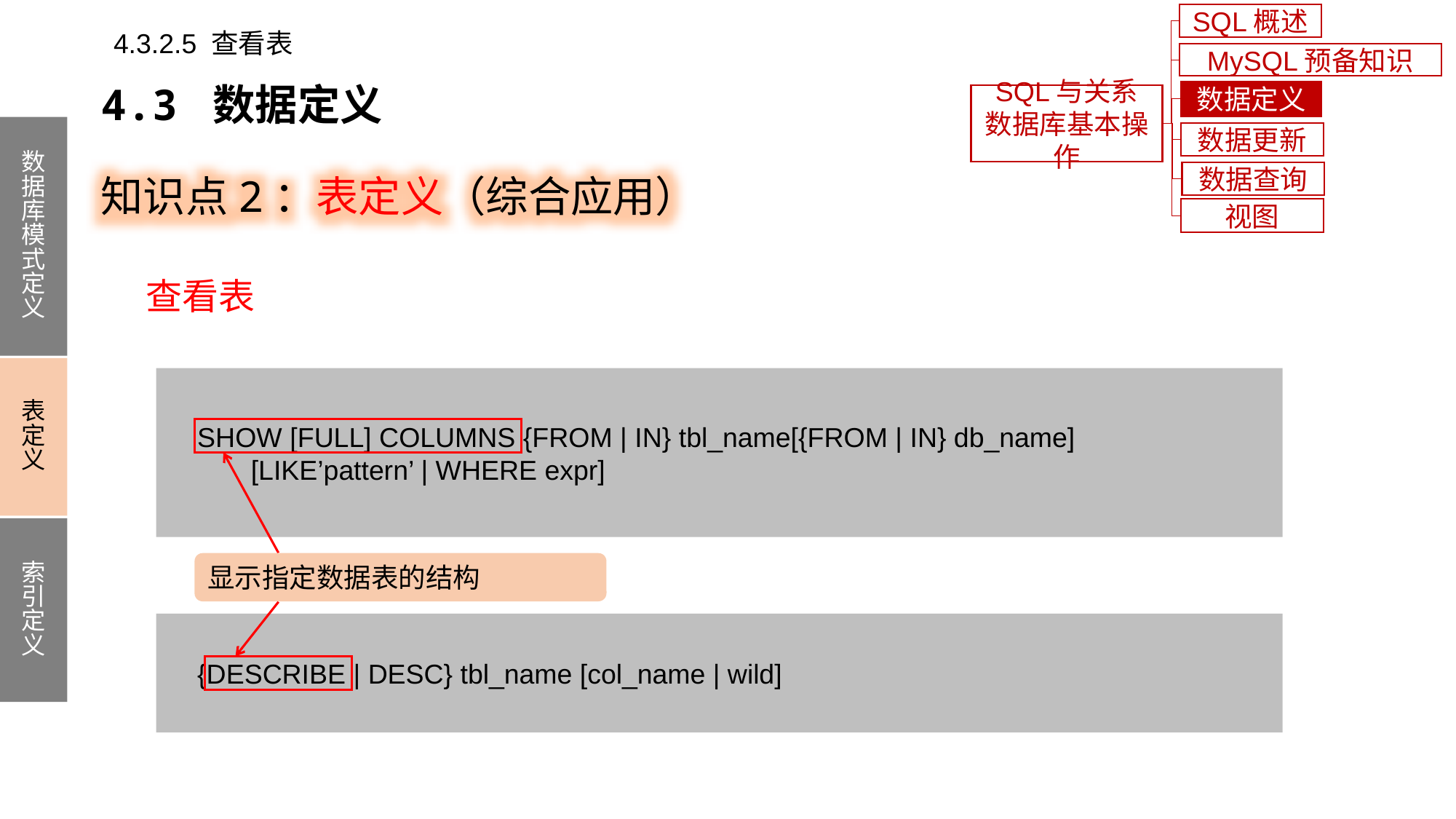

SQL概述
4.3.2.5 查看表
MySQL预备知识
4.3 数据定义
数据定义
SQL与关系数据库基本操作
数据库模式定义
表定义
索引定义
数据更新
知识点2：表定义（综合应用）
数据查询
视图
查看表
    SHOW [FULL] COLUMNS {FROM | IN} tbl_name[{FROM | IN} db_name]
           [LIKE’pattern’ | WHERE expr]

显示指定数据表的结构
    {DESCRIBE | DESC} tbl_name [col_name | wild]